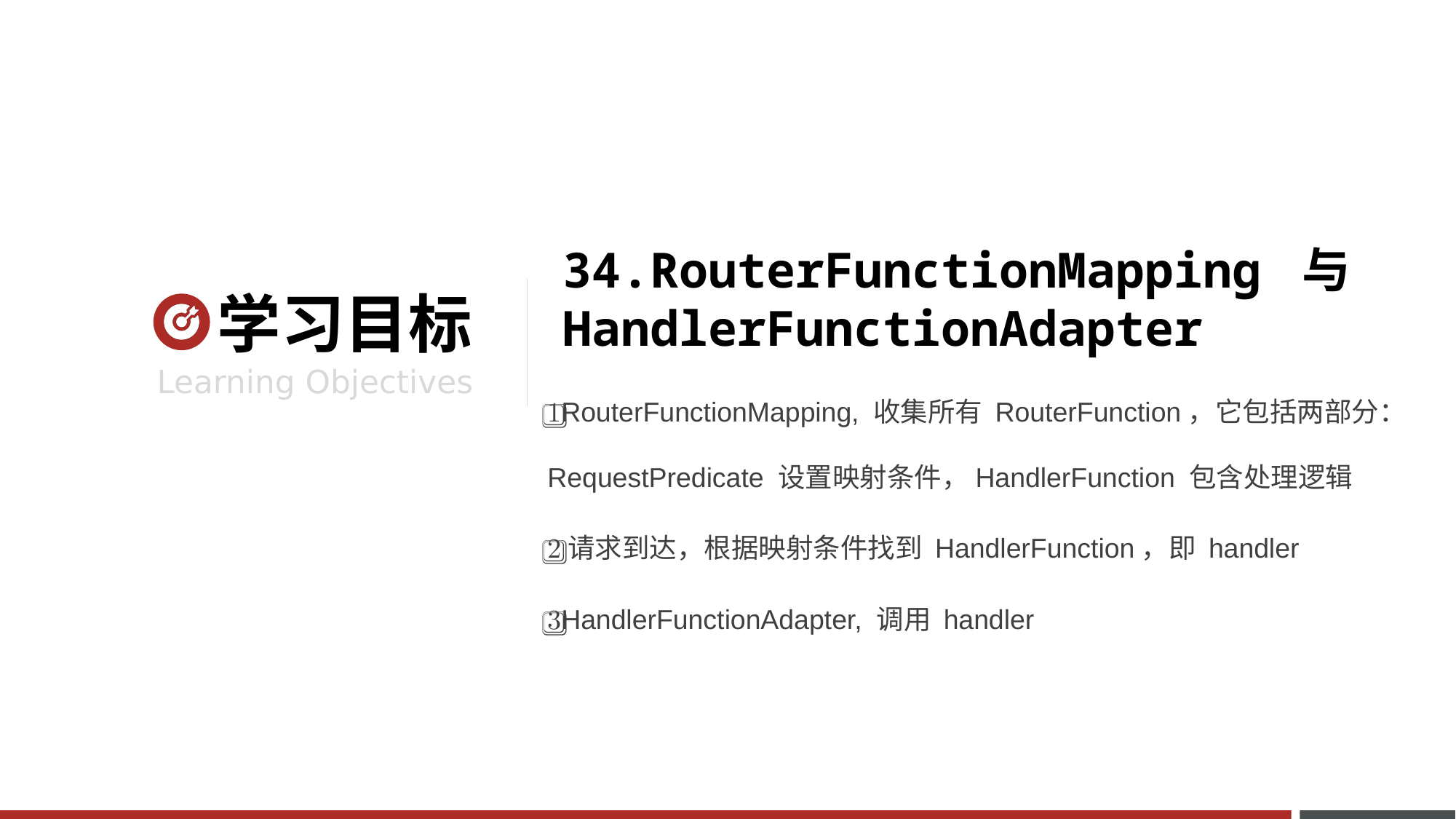

34.RouterFunctionMapping 与 HandlerFunctionAdapter
1️⃣RouterFunctionMapping, 收集所有 RouterFunction，它包括两部分： RequestPredicate 设置映射条件，HandlerFunction 包含处理逻辑
2️⃣请求到达，根据映射条件找到 HandlerFunction，即 handler
3️⃣HandlerFunctionAdapter, 调用 handler